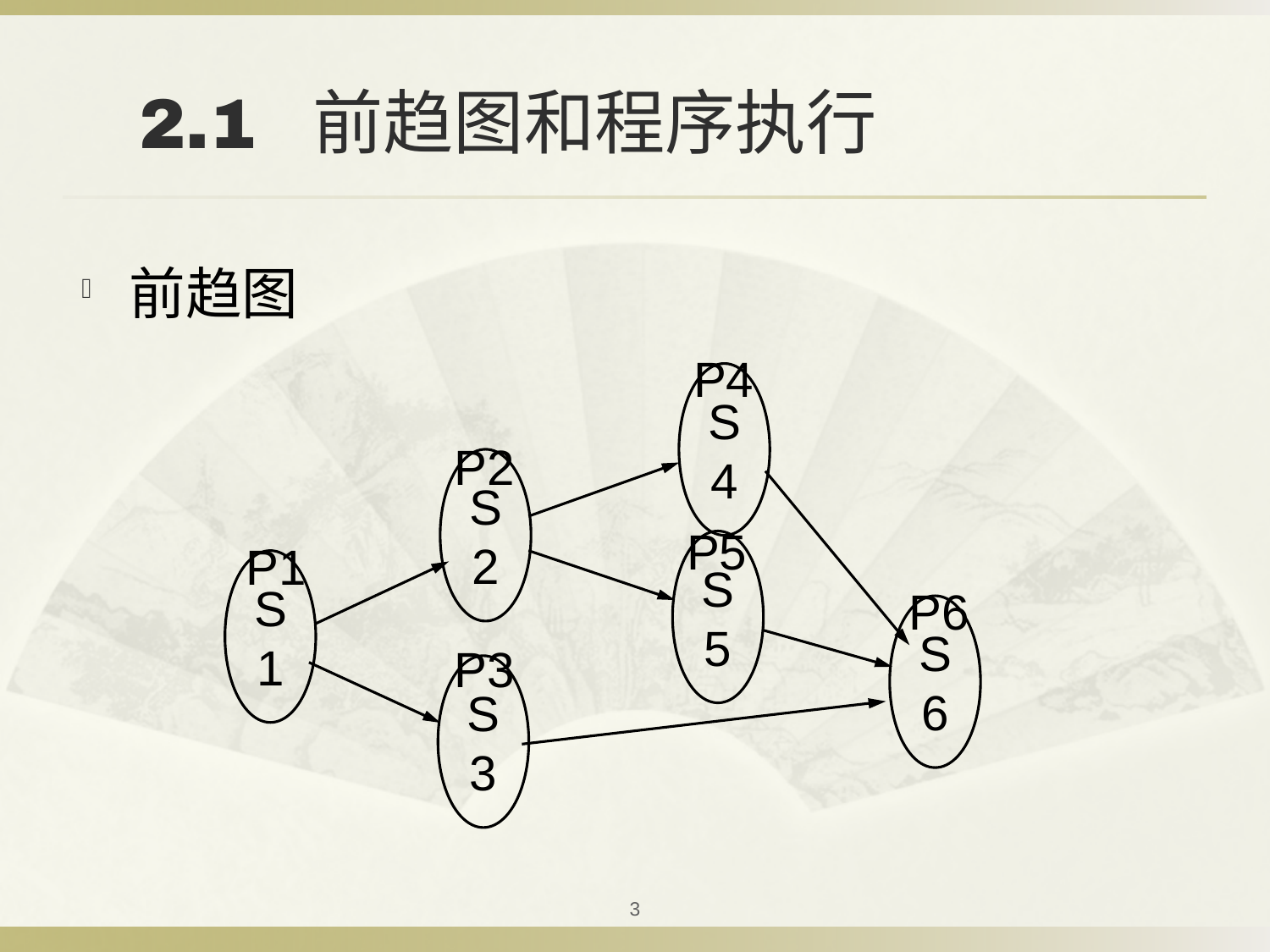

# 2.1  前趋图和程序执行
前趋图
P4
S4
P2

S2
P5
P1

S5
P6
S1

P3
S6

S3

3